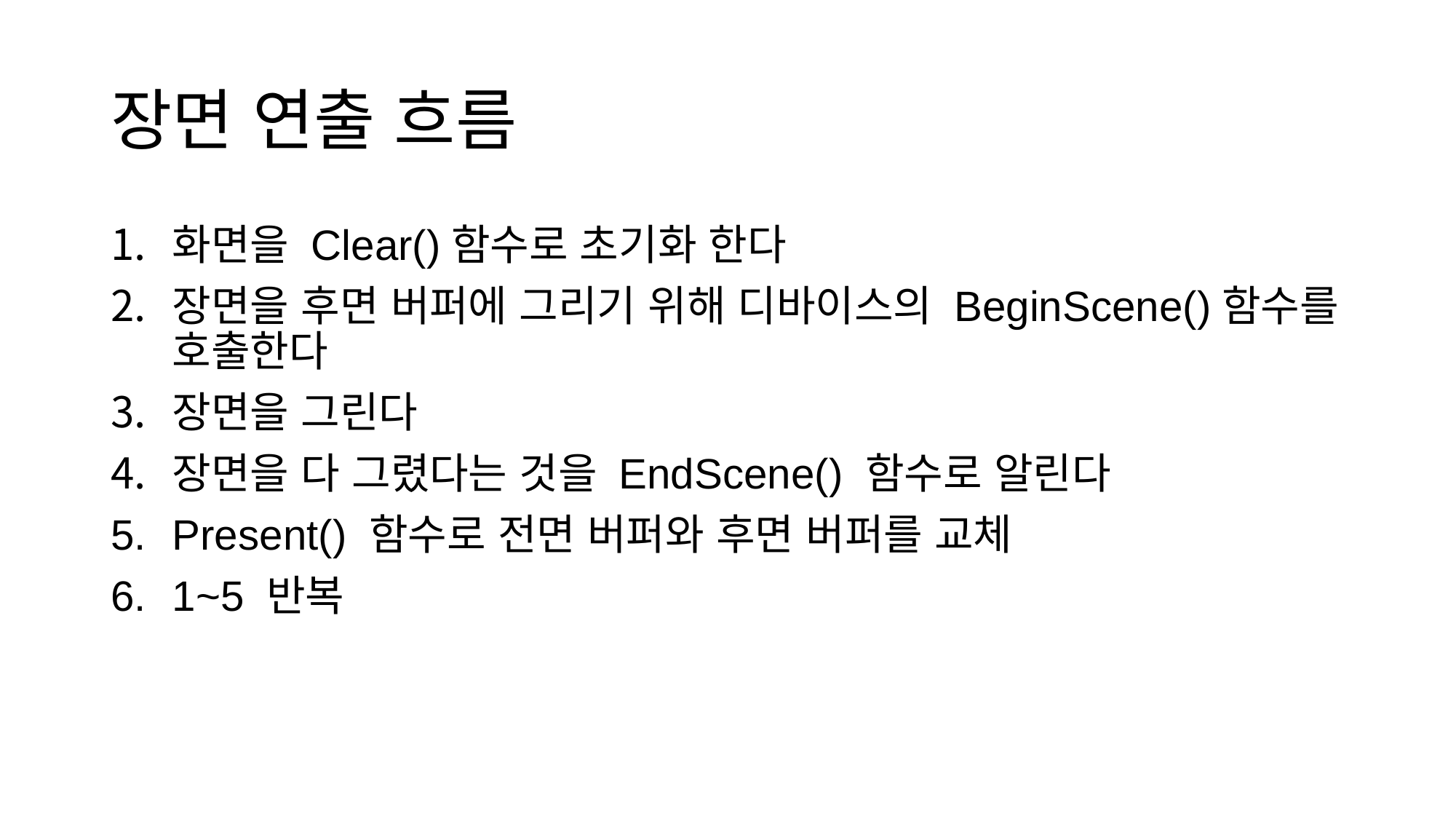

# 장면 연출 흐름
화면을 Clear()함수로 초기화 한다
장면을 후면 버퍼에 그리기 위해 디바이스의 BeginScene()함수를 호출한다
장면을 그린다
장면을 다 그렸다는 것을 EndScene() 함수로 알린다
Present() 함수로 전면 버퍼와 후면 버퍼를 교체
1~5 반복